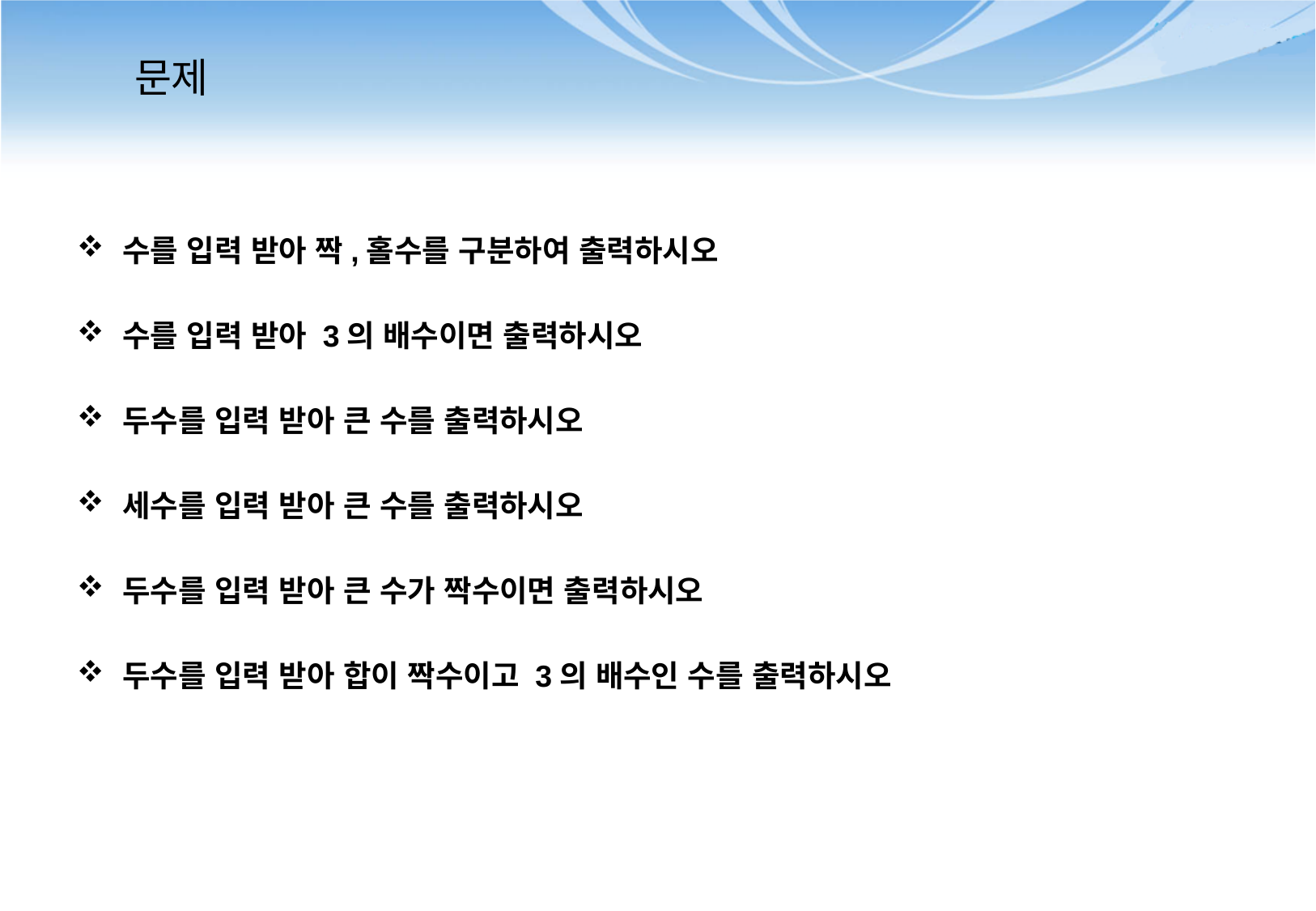

# 문제
수를 입력 받아 짝,홀수를 구분하여 출력하시오

수를 입력 받아 3의 배수이면 출력하시오

두수를 입력 받아 큰 수를 출력하시오

세수를 입력 받아 큰 수를 출력하시오

두수를 입력 받아 큰 수가 짝수이면 출력하시오

두수를 입력 받아 합이 짝수이고 3의 배수인 수를 출력하시오